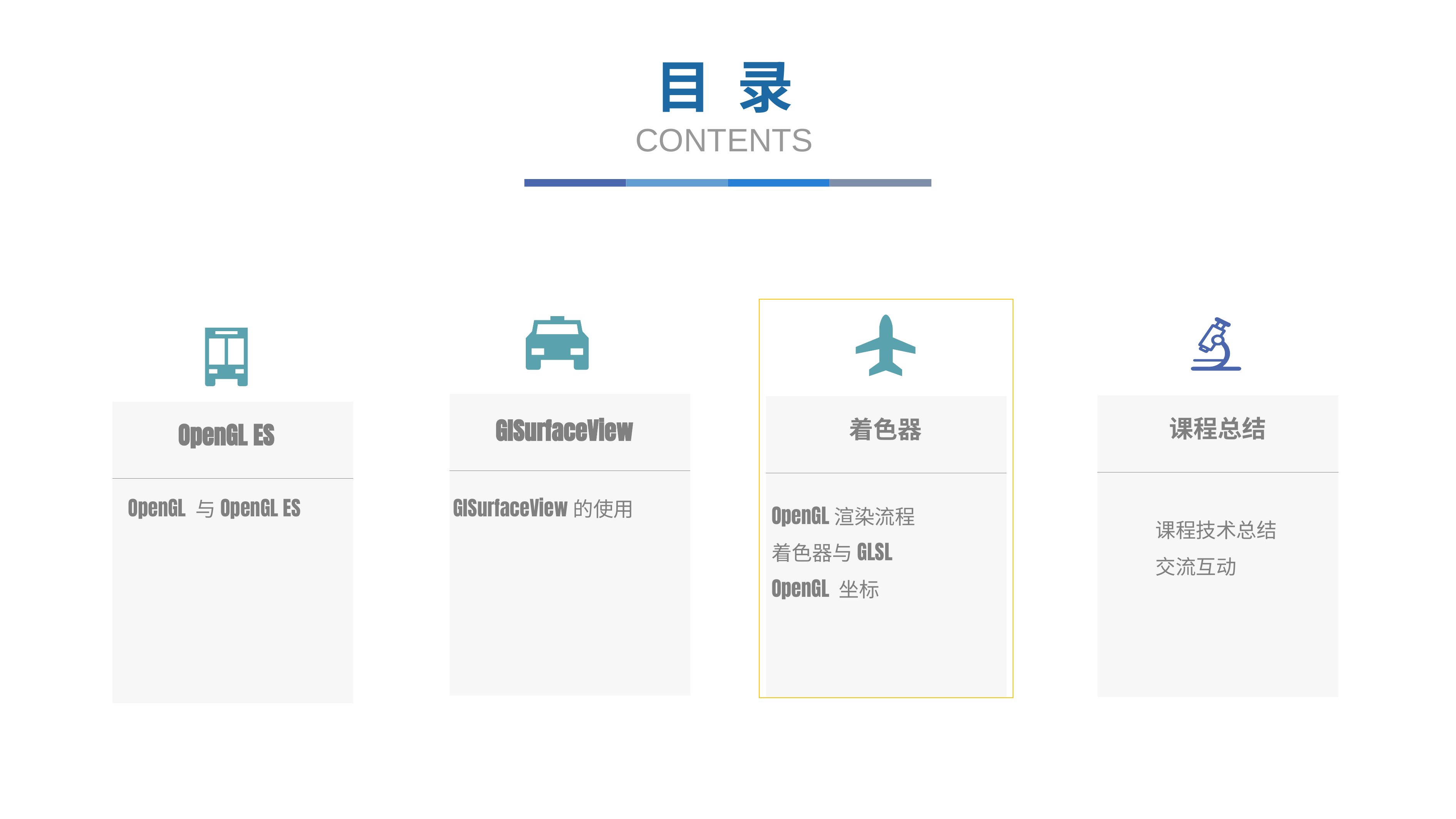

目  录
CONTENTS

课程总结
着色器
GlSurfaceView
OpenGL ES
OpenGL 与OpenGL ES

GlSurfaceView的使用
OpenGL渲染流程
着色器与GLSL
OpenGL 坐标
课程技术总结
交流互动